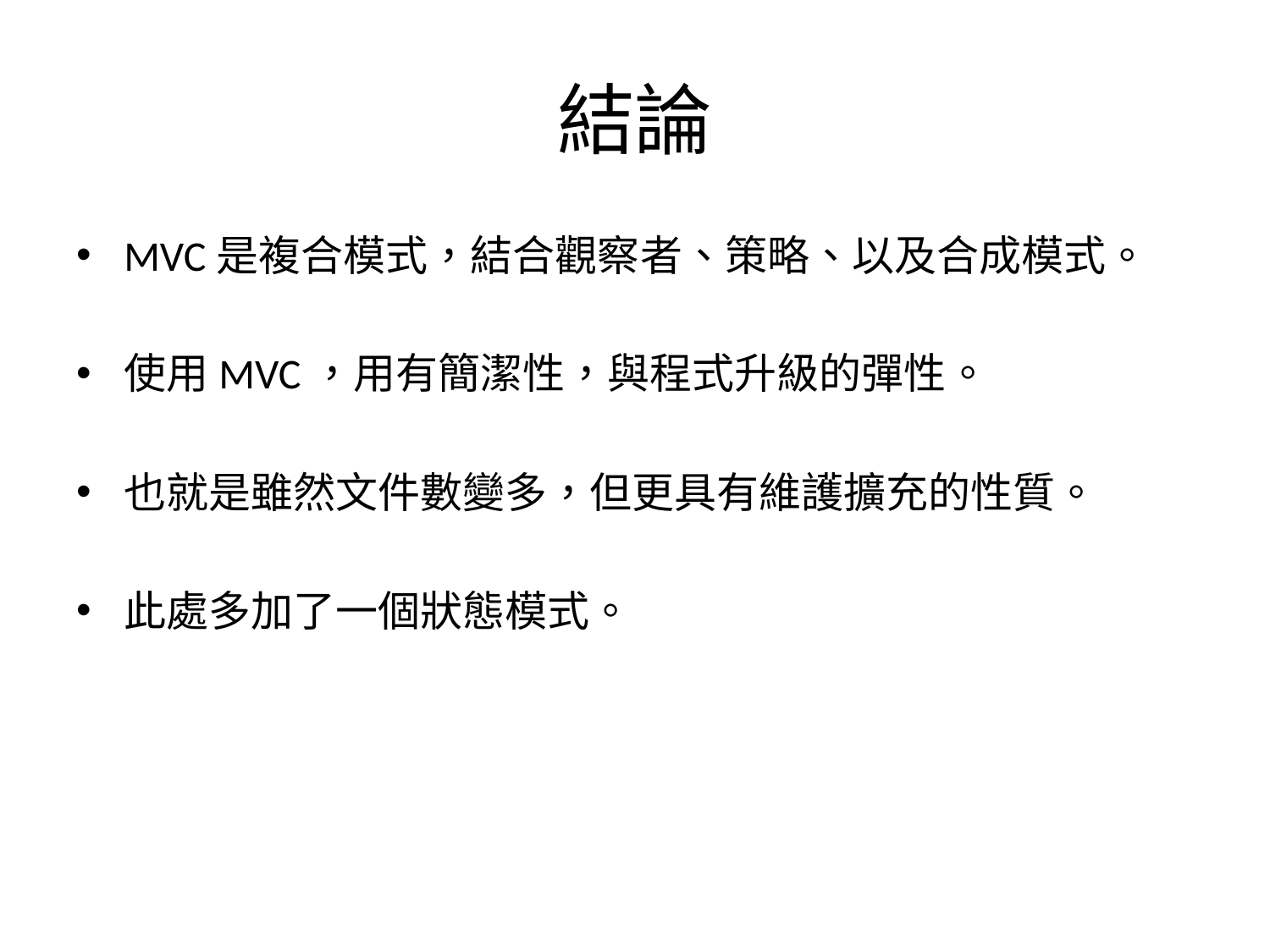

# 結論
MVC是複合模式，結合觀察者、策略、以及合成模式。

使用MVC，用有簡潔性，與程式升級的彈性。

也就是雖然文件數變多，但更具有維護擴充的性質。

此處多加了一個狀態模式。